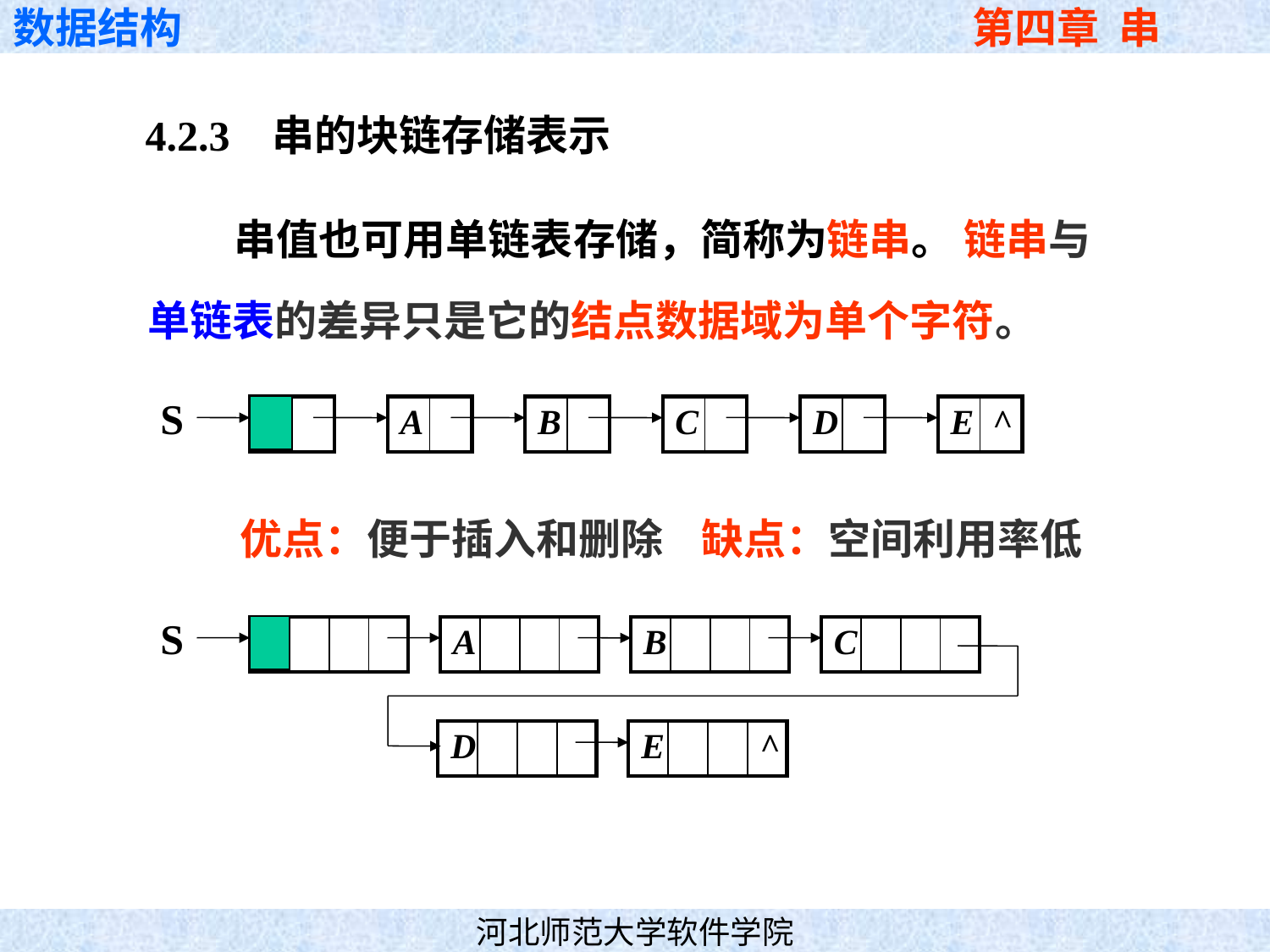

4.2.3   串的块链存储表示
        串值也可用单链表存储，简称为链串。 链串与
单链表的差异只是它的结点数据域为单个字符。
S
|  |  |
| --- | --- |

| A |  |
| --- | --- |
| B |  |
| --- | --- |
| C |  |
| --- | --- |
| D |  |
| --- | --- |
| E | ^ |
| --- | --- |

        优点：便于插入和删除    缺点：空间利用率低
S
|  |  |  |  |
| --- | --- | --- | --- |

| A |  |  |  |
| --- | --- | --- | --- |
| B |  |  |  |
| --- | --- | --- | --- |
| C |  |  |  |
| --- | --- | --- | --- |

| D |  |  |  |
| --- | --- | --- | --- |
| E |  |  | ^ |
| --- | --- | --- | --- |